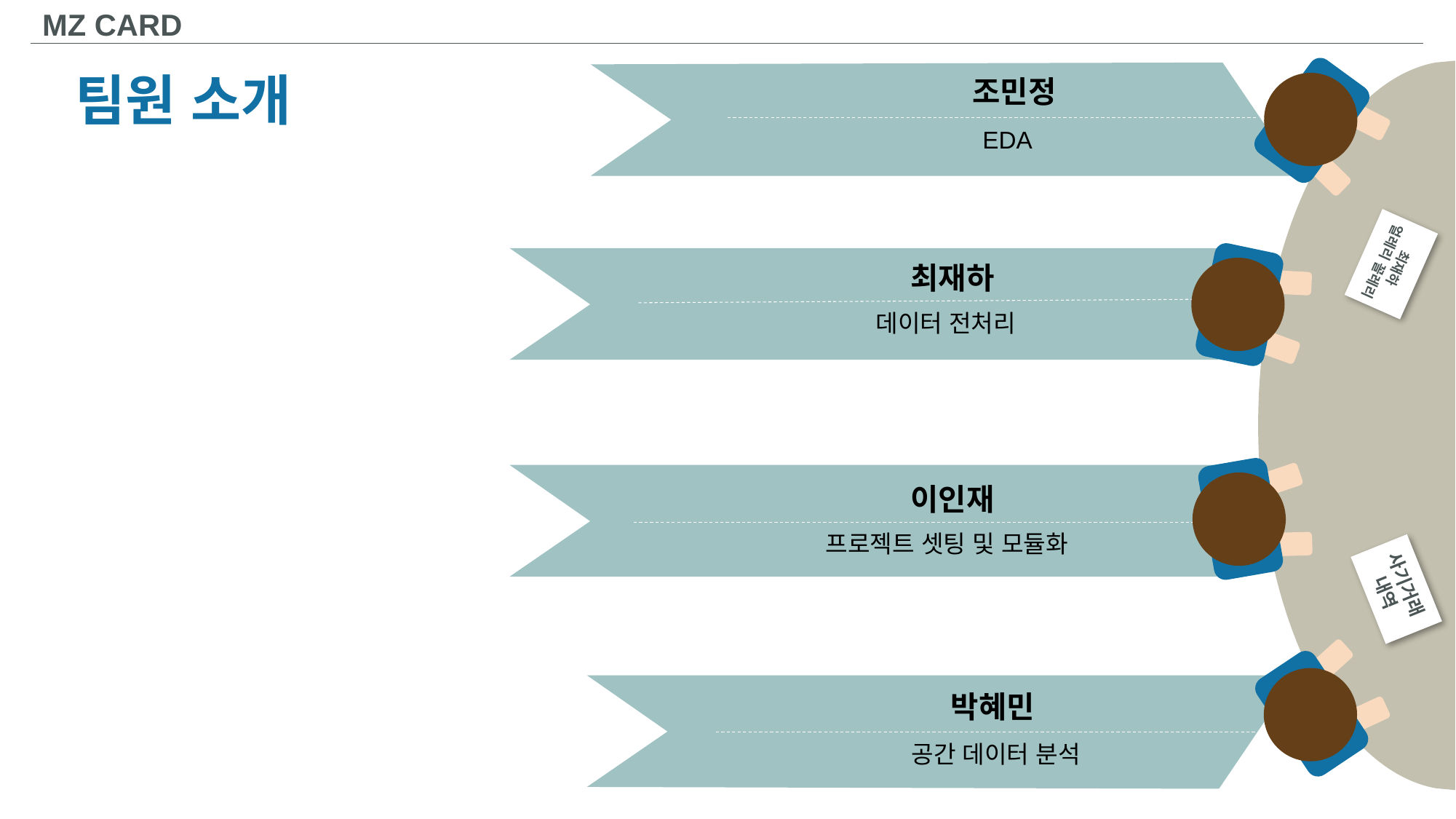

MZ CARD
팀원 소개

조민정

EDA

최재하
얼레리 꼴레리

최재하
데이터 전처리

이인재
프로젝트 셋팅 및 모듈화

사기거래
내역

박혜민
공간 데이터 분석